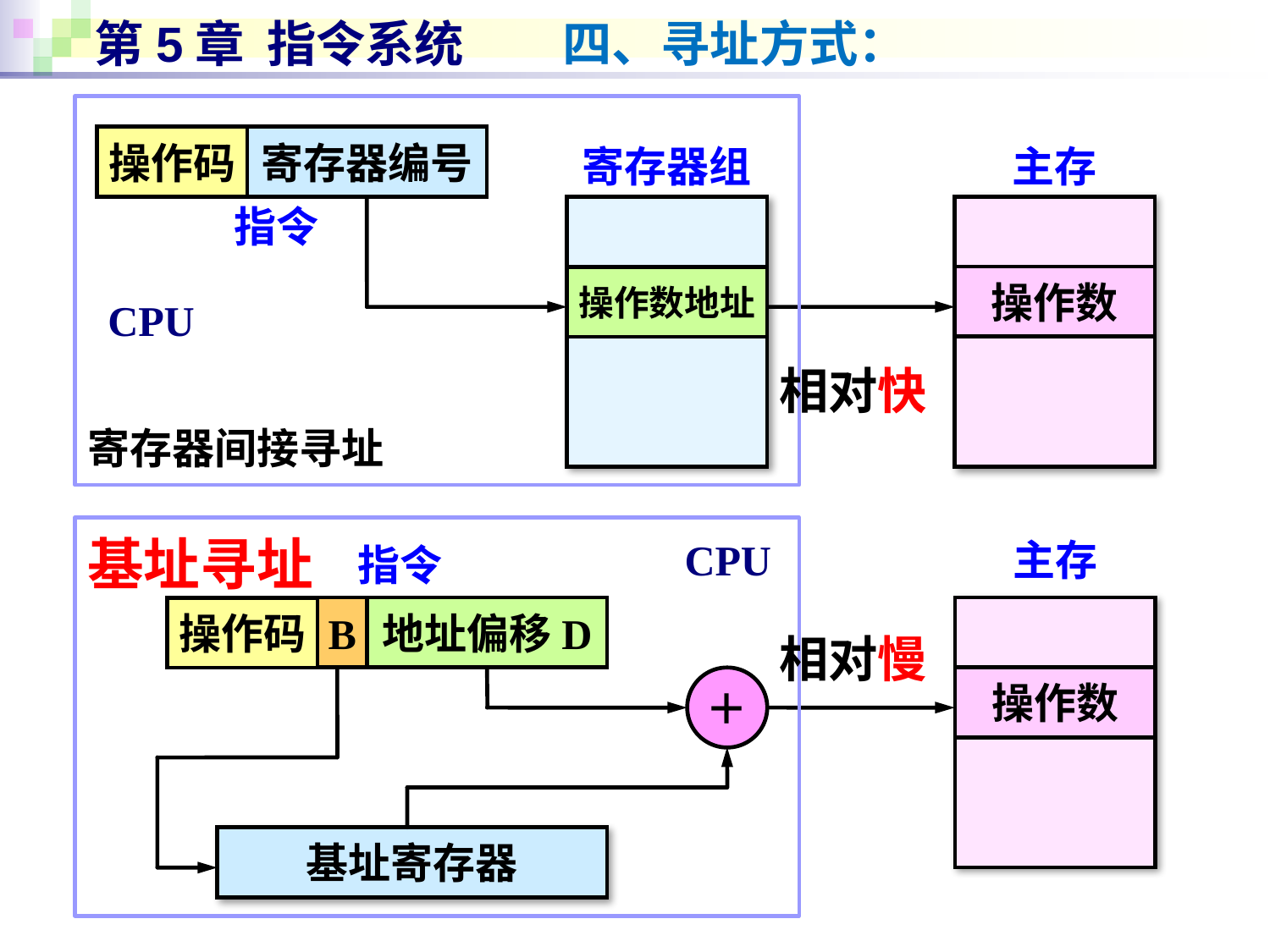

# 第5章  指令系统
四、寻址方式：

操作码
寄存器编号
寄存器组
主存
指令

操作数
操作数地址
CPU

相对快
寄存器间接寻址

基址寻址
CPU
主存
指令
B
地址偏移D

操作码
相对慢
操作数

＋

基址寄存器

42